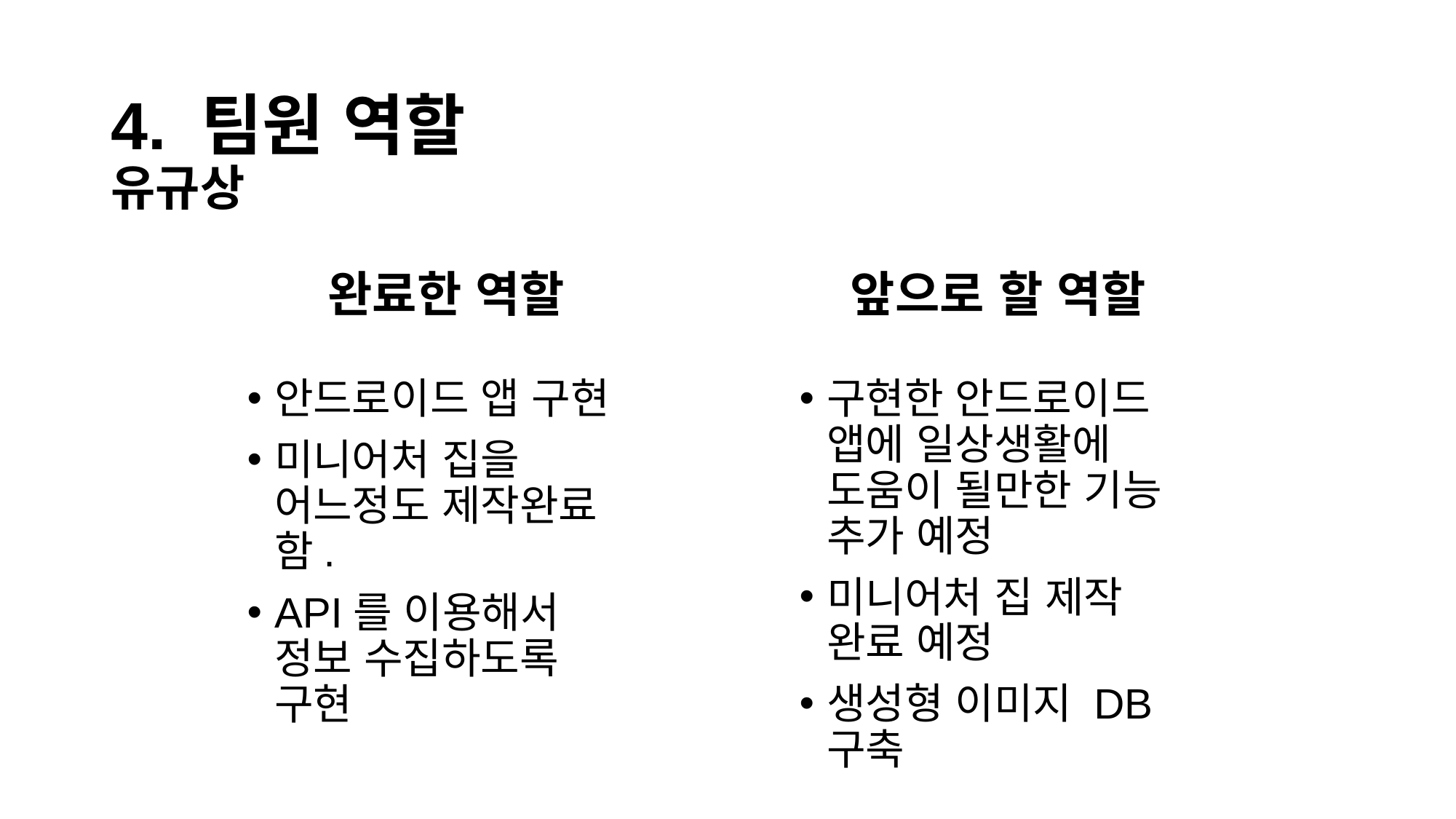

# 4. 팀원 역할 유규상
완료한 역할
앞으로 할 역할
안드로이드 앱 구현
미니어처 집을 어느정도 제작완료 함.
API를 이용해서 정보 수집하도록 구현
구현한 안드로이드 앱에 일상생활에 도움이 될만한 기능 추가 예정
미니어처 집 제작 완료 예정
생성형 이미지 DB구축